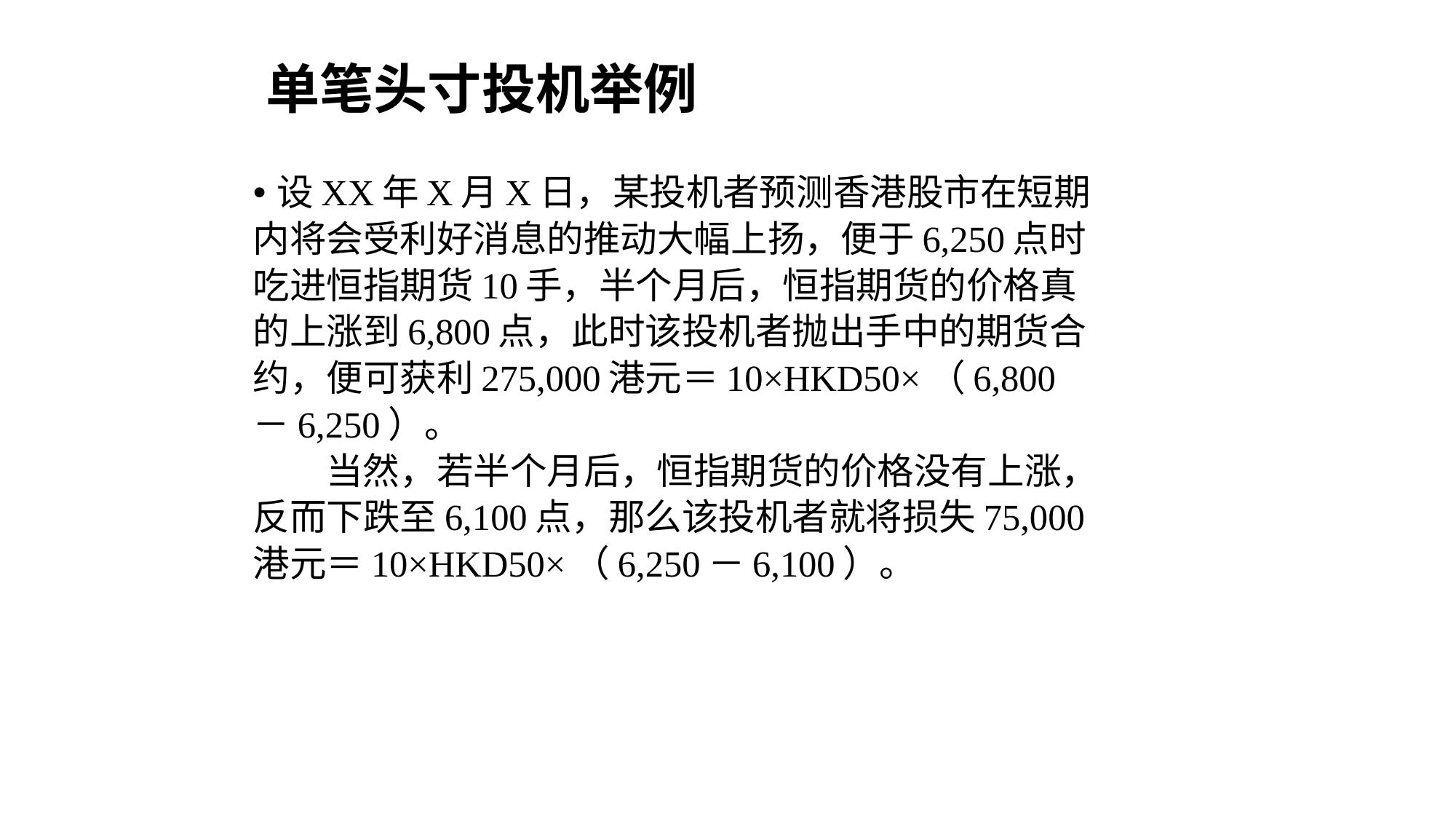

# 单笔头寸投机举例
设XX年X月X日，某投机者预测香港股市在短期
内将会受利好消息的推动大幅上扬，便于6,250点时
吃进恒指期货10手，半个月后，恒指期货的价格真
的上涨到6,800点，此时该投机者抛出手中的期货合
约，便可获利275,000港元＝10×HKD50×（6,800
－6,250）。
        当然，若半个月后，恒指期货的价格没有上涨，
反而下跌至6,100点，那么该投机者就将损失75,000
港元＝10×HKD50×（6,250－6,100）。